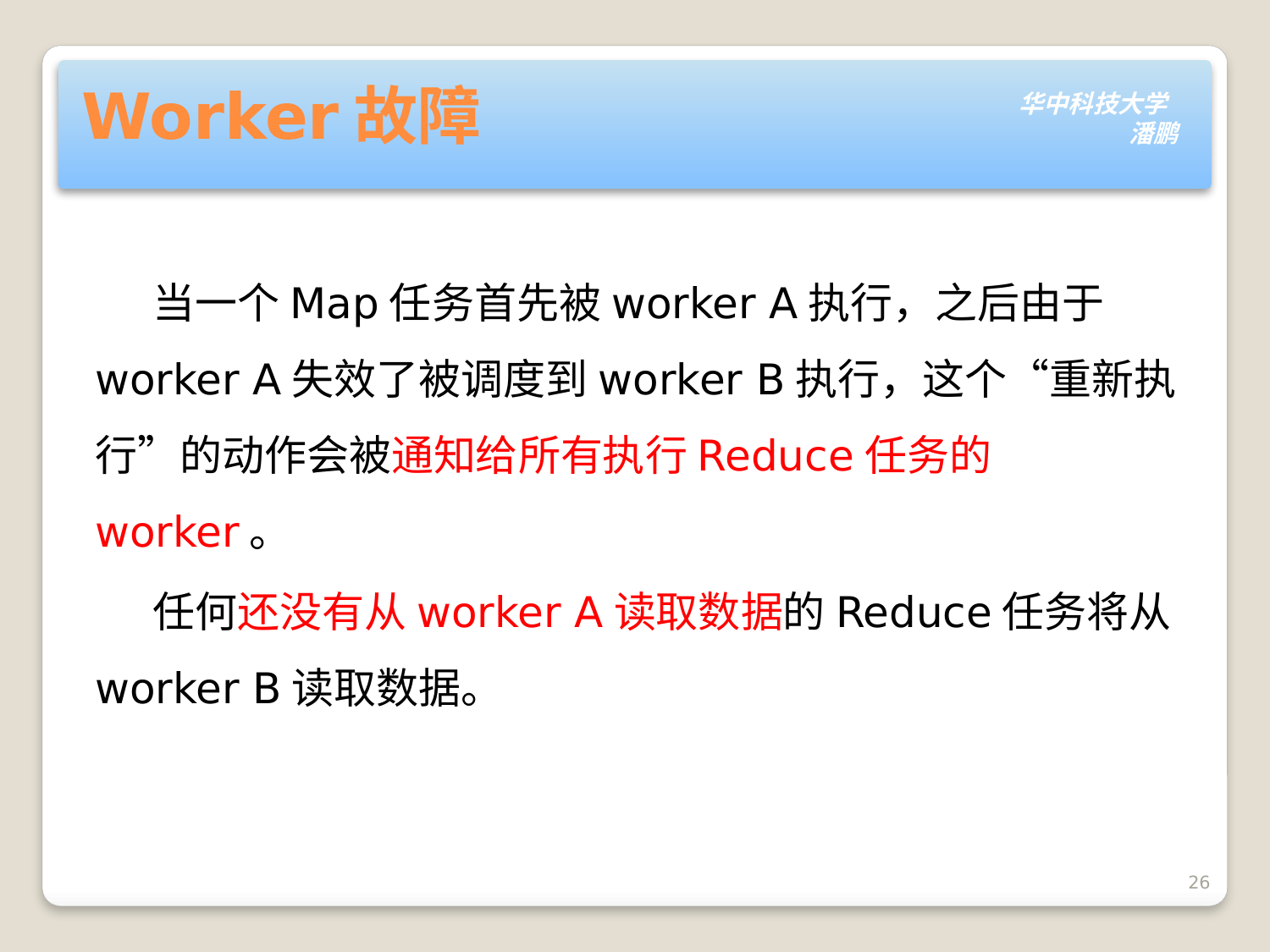

# Worker故障
     当一个Map任务首先被worker A执行，之后由于worker A失效了被调度到worker B执行，这个“重新执行”的动作会被通知给所有执行Reduce任务的worker。
     任何还没有从worker A读取数据的Reduce任务将从worker B读取数据。
26